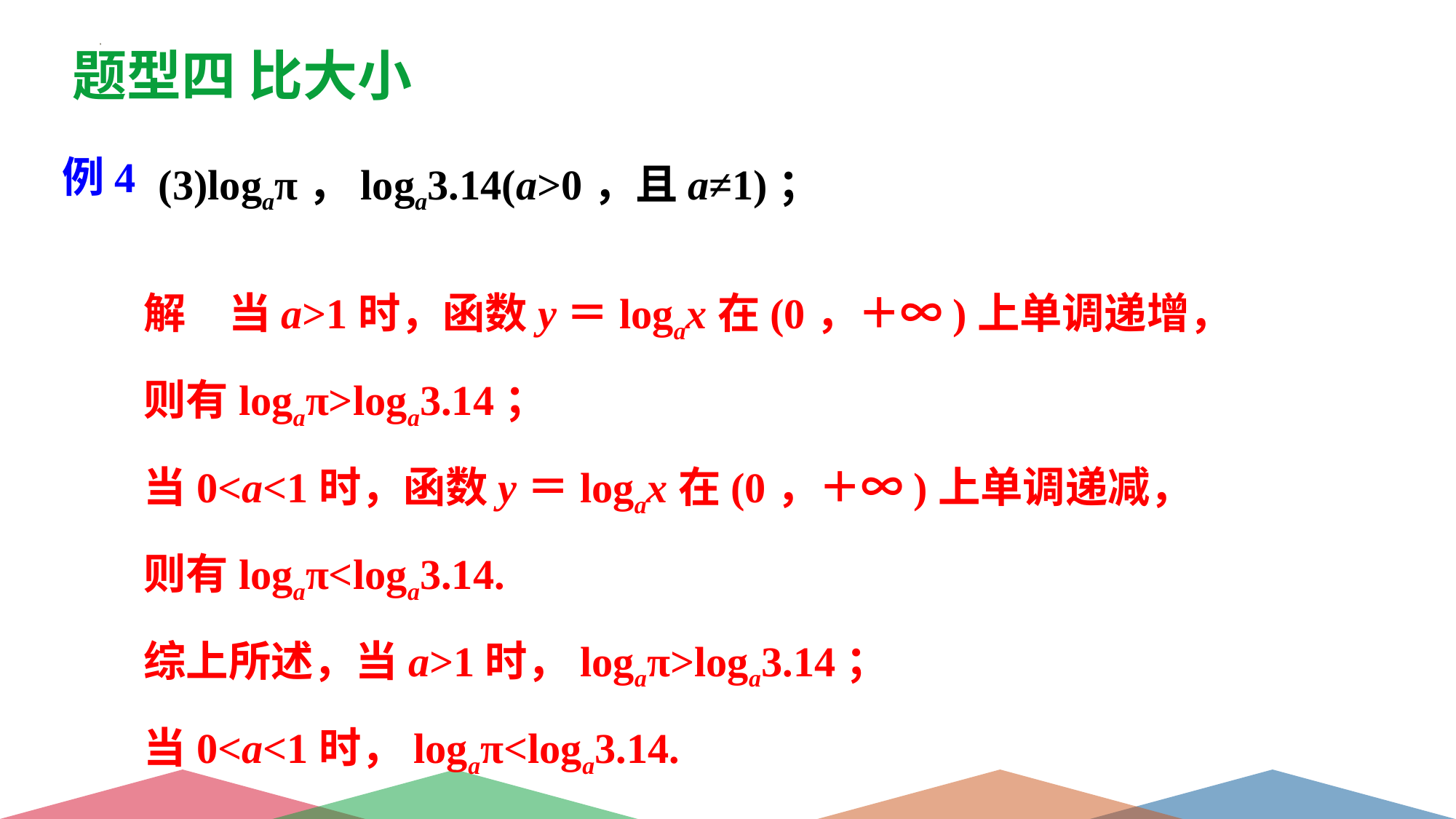

题型四 比大小
例4
(3)logaπ，loga3.14(a>0，且a≠1)；
解　当a>1时，函数y＝logax在(0，＋∞)上单调递增，
则有logaπ>loga3.14；
当0<a<1时，函数y＝logax在(0，＋∞)上单调递减，
则有logaπ<loga3.14.
综上所述，当a>1时，logaπ>loga3.14；
当0<a<1时，logaπ<loga3.14.